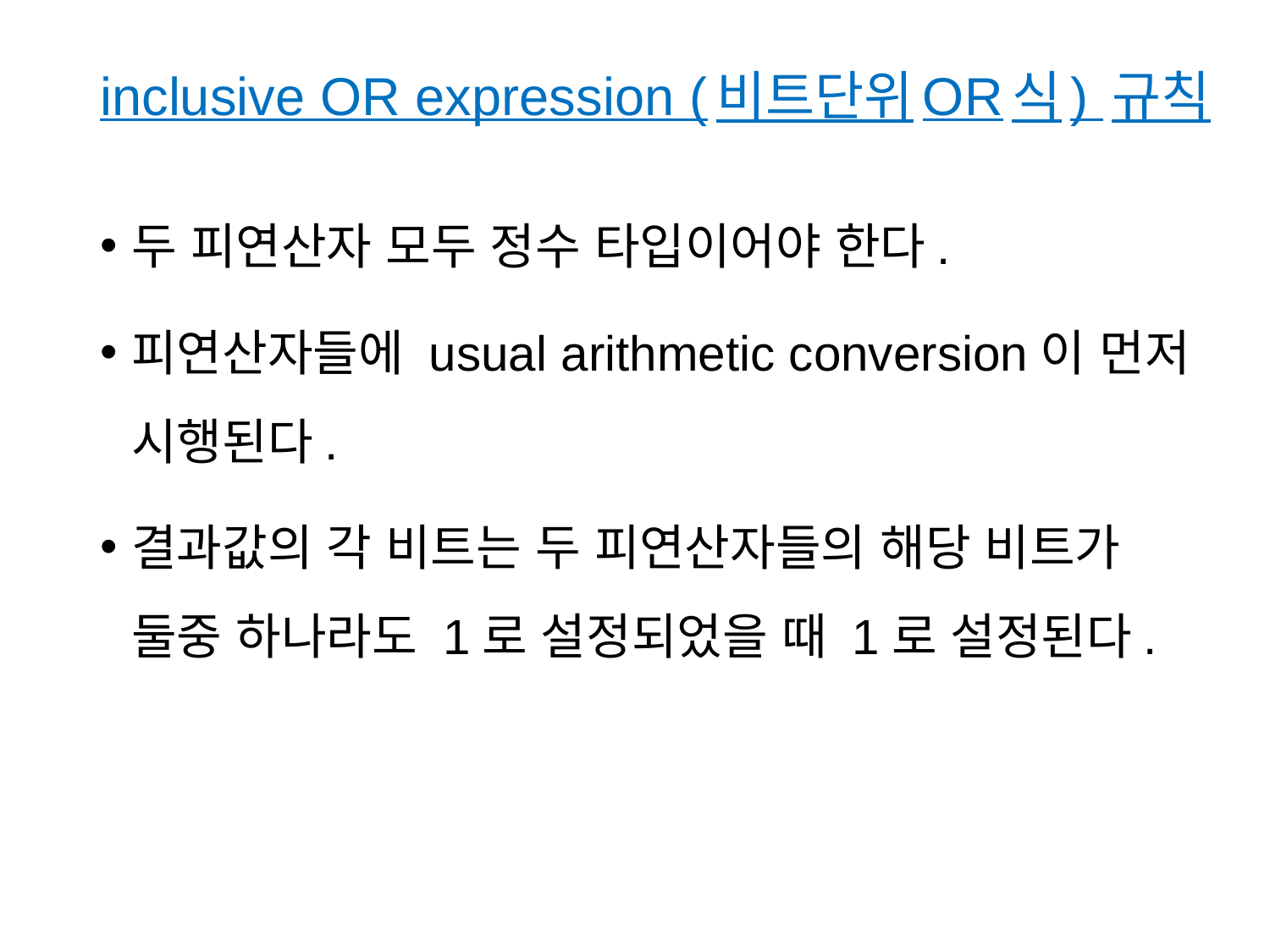

# inclusive OR expression (비트단위OR식) 규칙
두 피연산자 모두 정수 타입이어야 한다.
피연산자들에 usual arithmetic conversion이 먼저 시행된다.
결과값의 각 비트는 두 피연산자들의 해당 비트가 둘중 하나라도 1로 설정되었을 때 1로 설정된다.